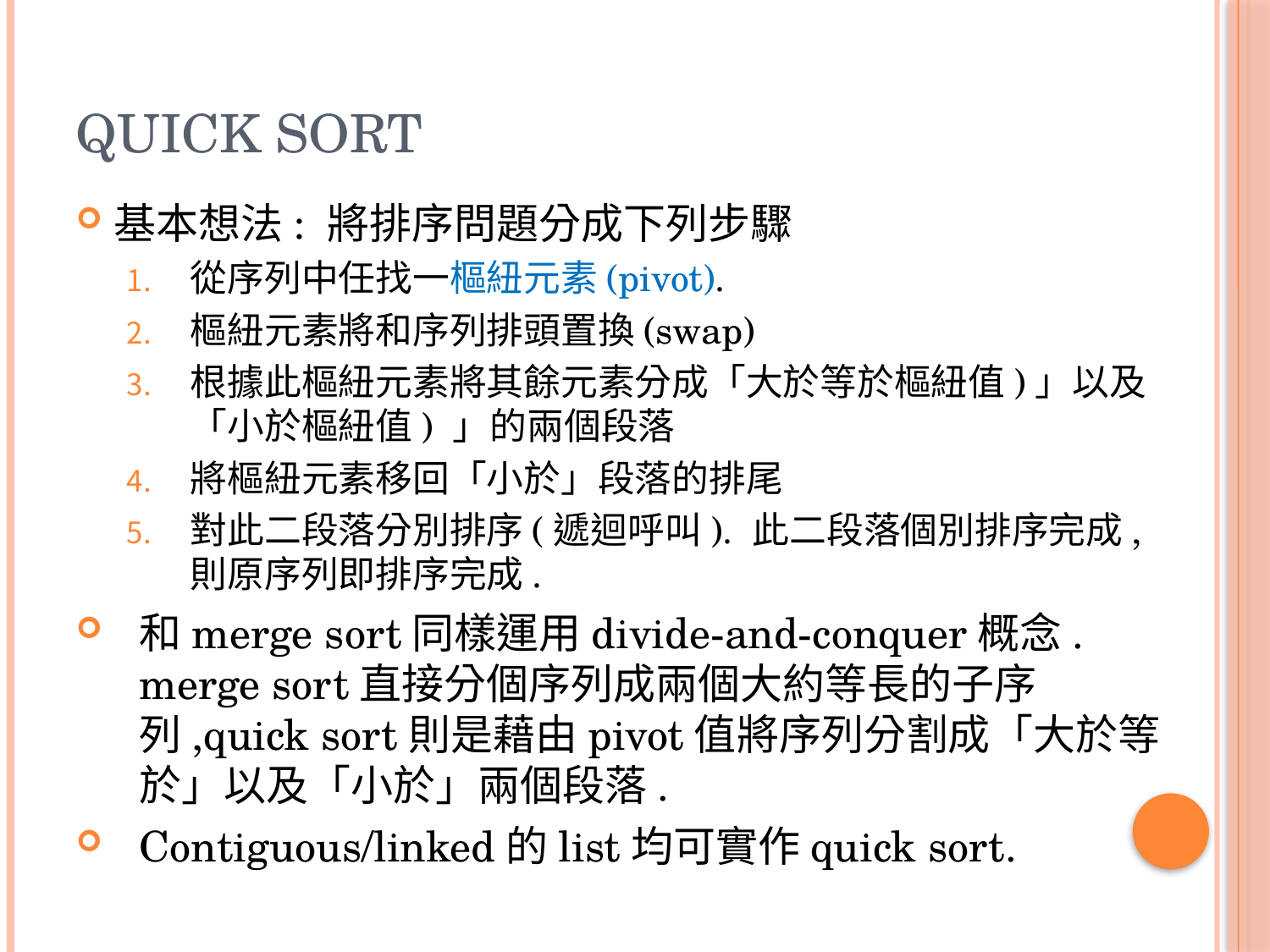

# Quick Sort
基本想法: 將排序問題分成下列步驟
從序列中任找一樞紐元素(pivot).
樞紐元素將和序列排頭置換(swap)
根據此樞紐元素將其餘元素分成「大於等於樞紐值)」以及「小於樞紐值) 」的兩個段落
將樞紐元素移回「小於」段落的排尾
對此二段落分別排序(遞迴呼叫). 此二段落個別排序完成,則原序列即排序完成.
和merge sort同樣運用divide-and-conquer概念. merge sort直接分個序列成兩個大約等長的子序列,quick sort則是藉由pivot值將序列分割成「大於等於」以及「小於」兩個段落.
Contiguous/linked的list均可實作quick sort.